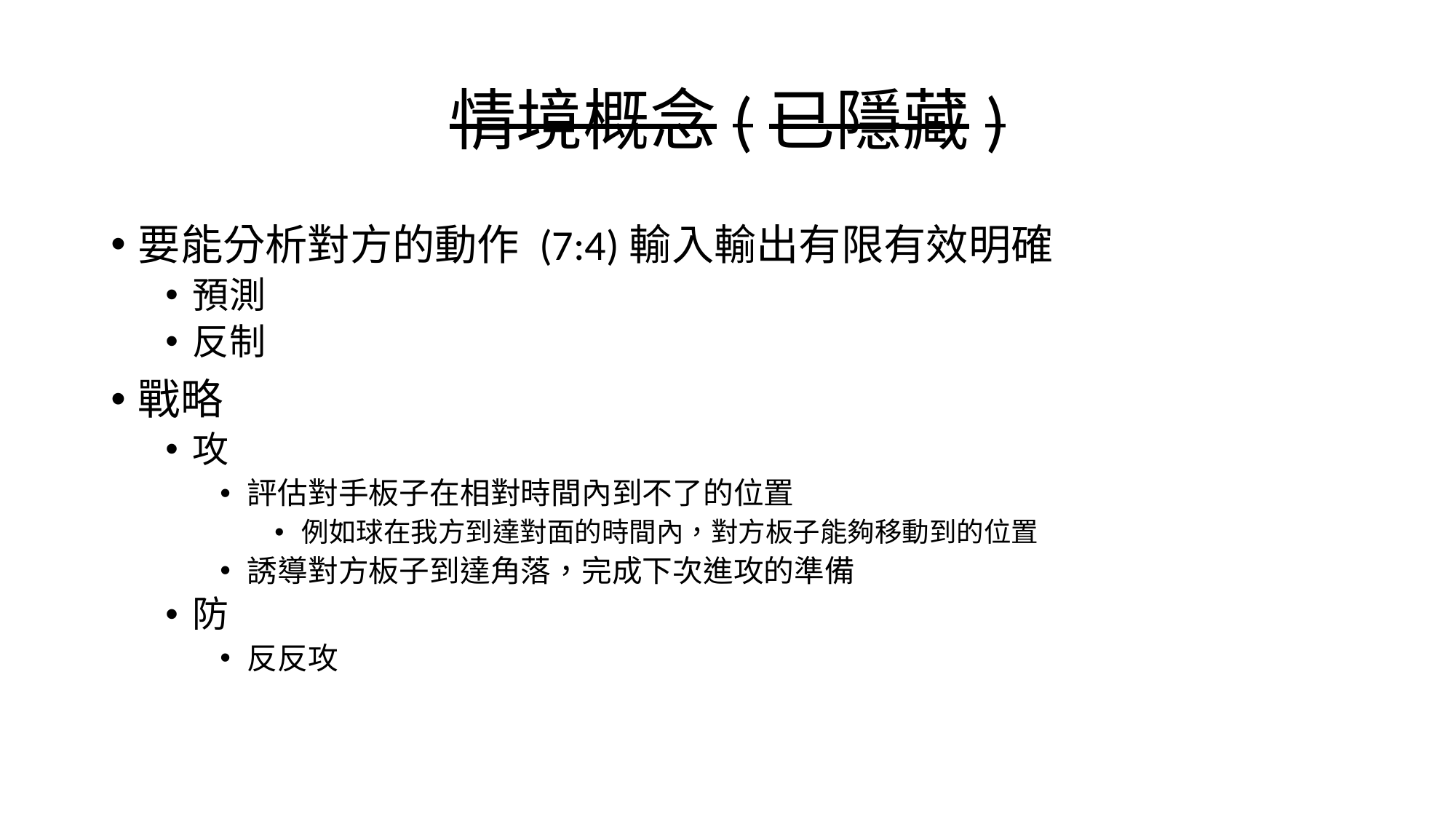

# 情境概念(已隱藏)
要能分析對方的動作 (7:4)輸入輸出有限有效明確
預測
反制
戰略
攻
評估對手板子在相對時間內到不了的位置
例如球在我方到達對面的時間內，對方板子能夠移動到的位置
誘導對方板子到達角落，完成下次進攻的準備
防
反反攻